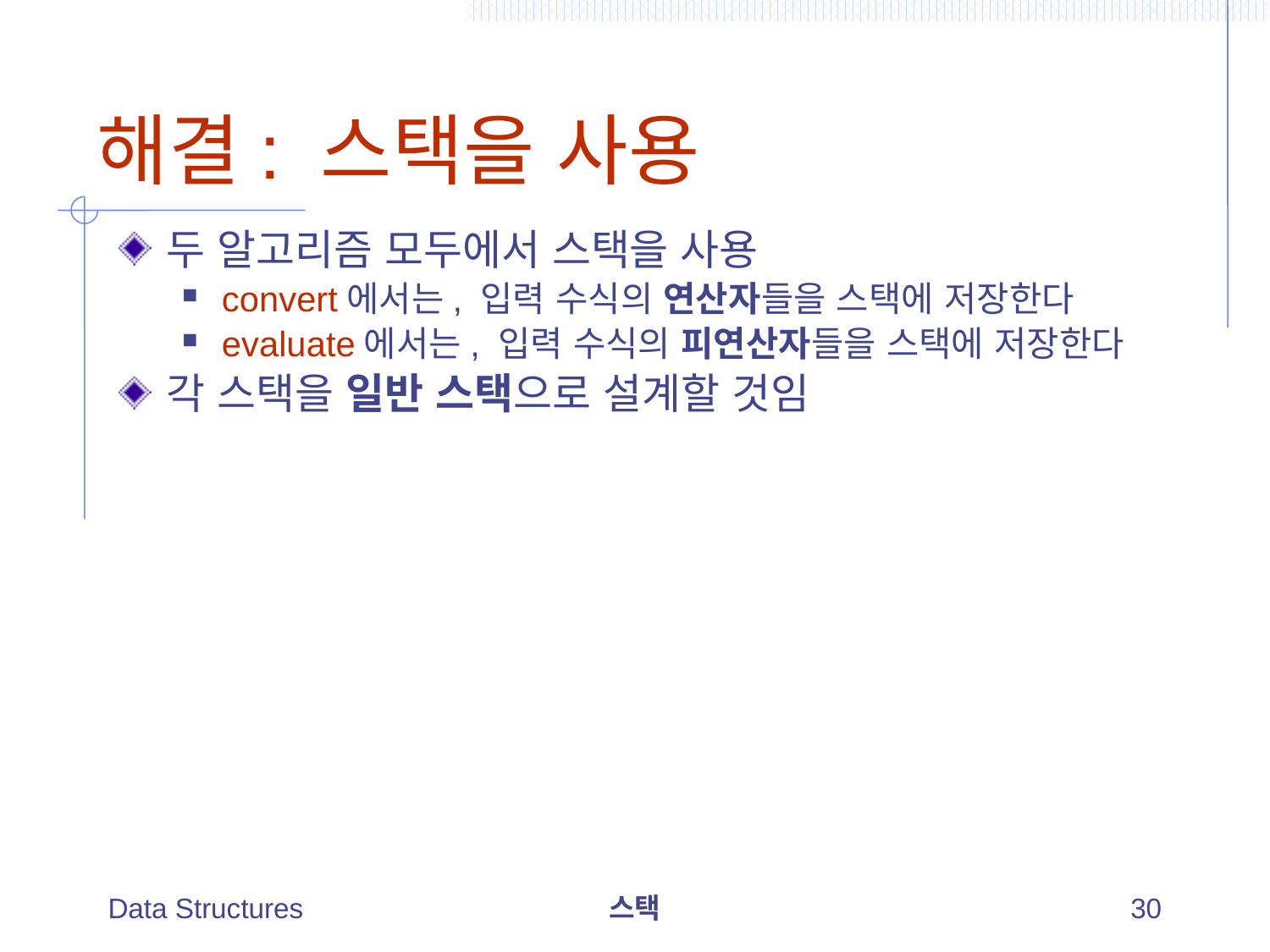

# 해결: 스택을 사용
두 알고리즘 모두에서 스택을 사용
convert에서는, 입력 수식의 연산자들을 스택에 저장한다
evaluate에서는, 입력 수식의 피연산자들을 스택에 저장한다
각 스택을 일반 스택으로 설계할 것임
Data Structures
스택
30